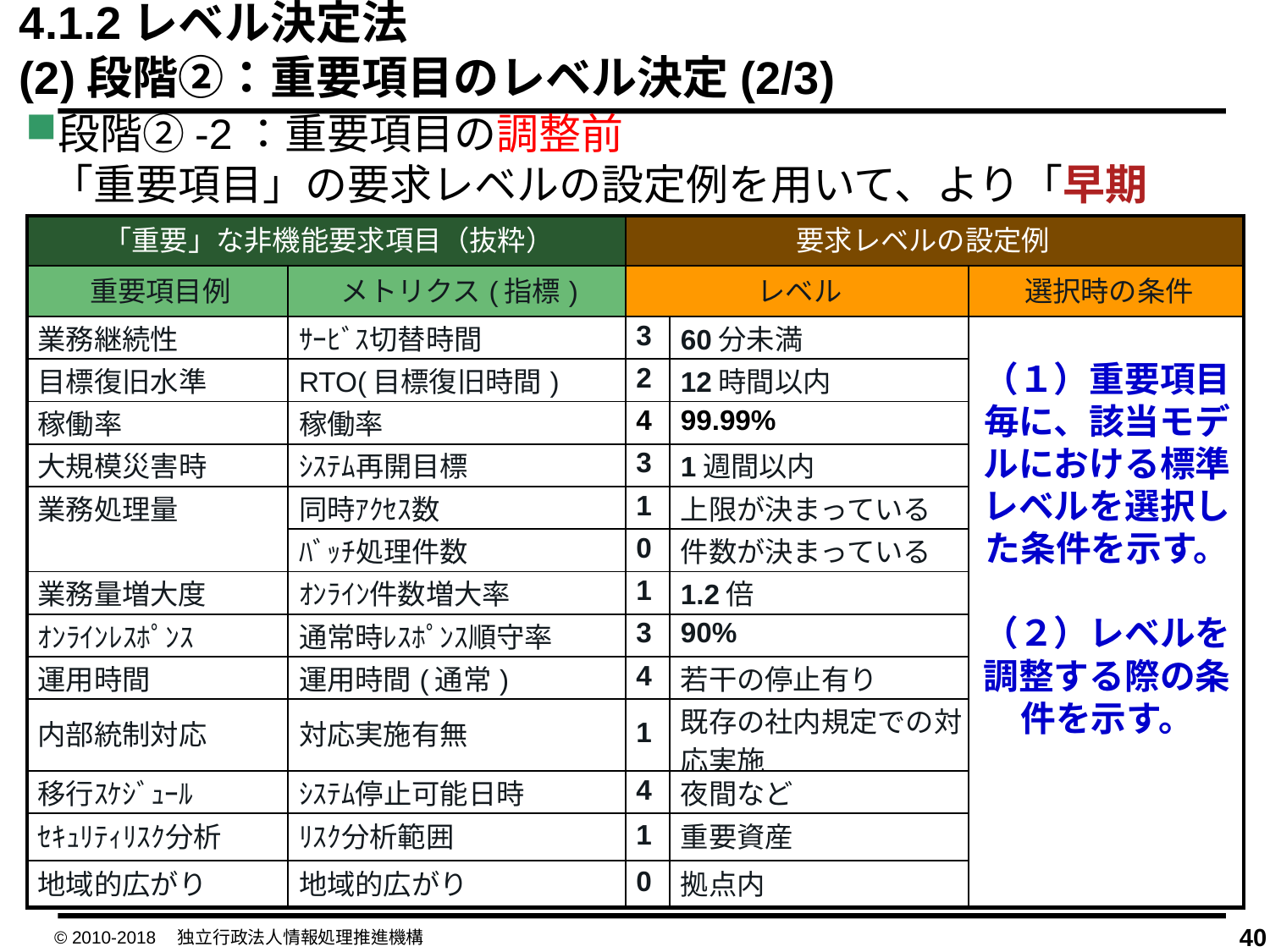

4.1.2レベル決定法
(2)段階②：重要項目のレベル決定(2/3)
段階②-2：重要項目の調整前
「重要項目」の要求レベルの設定例を用いて、より「早期に」判断
| 「重要」な非機能要求項目（抜粋） |  | 要求レベルの設定例 |  |  |
| --- | --- | --- | --- | --- |
| 重要項目例 | メトリクス(指標) | レベル |  | 選択時の条件 |
| 業務継続性 | ｻｰﾋﾞｽ切替時間 | 3 | 60分未満 |  |
| 目標復旧水準 | RTO(目標復旧時間) | 2 | 12時間以内 |  |
| 稼働率 | 稼働率 | 4 | 99.99% |  |
| 大規模災害時 | ｼｽﾃﾑ再開目標 | 3 | 1週間以内 |  |
| 業務処理量 | 同時ｱｸｾｽ数 | 1 | 上限が決まっている |  |
|  | ﾊﾞｯﾁ処理件数 | 0 | 件数が決まっている |  |
| 業務量増大度 | ｵﾝﾗｲﾝ件数増大率 | 1 | 1.2倍 |  |
| ｵﾝﾗｲﾝﾚｽﾎﾟﾝｽ | 通常時ﾚｽﾎﾟﾝｽ順守率 | 3 | 90% |  |
| 運用時間 | 運用時間(通常) | 4 | 若干の停止有り |  |
| 内部統制対応 | 対応実施有無 | 1 | 既存の社内規定での対応実施 |  |
| 移行ｽｹｼﾞｭｰﾙ | ｼｽﾃﾑ停止可能日時 | 4 | 夜間など |  |
| ｾｷｭﾘﾃｨﾘｽｸ分析 | ﾘｽｸ分析範囲 | 1 | 重要資産 |  |
| 地域的広がり | 地域的広がり | 0 | 拠点内 |  |
（１）重要項目毎に、該当モデルにおける標準レベルを選択した条件を示す。

（２）レベルを調整する際の条件を示す。

© 2010-2018　独立行政法人情報処理推進機構